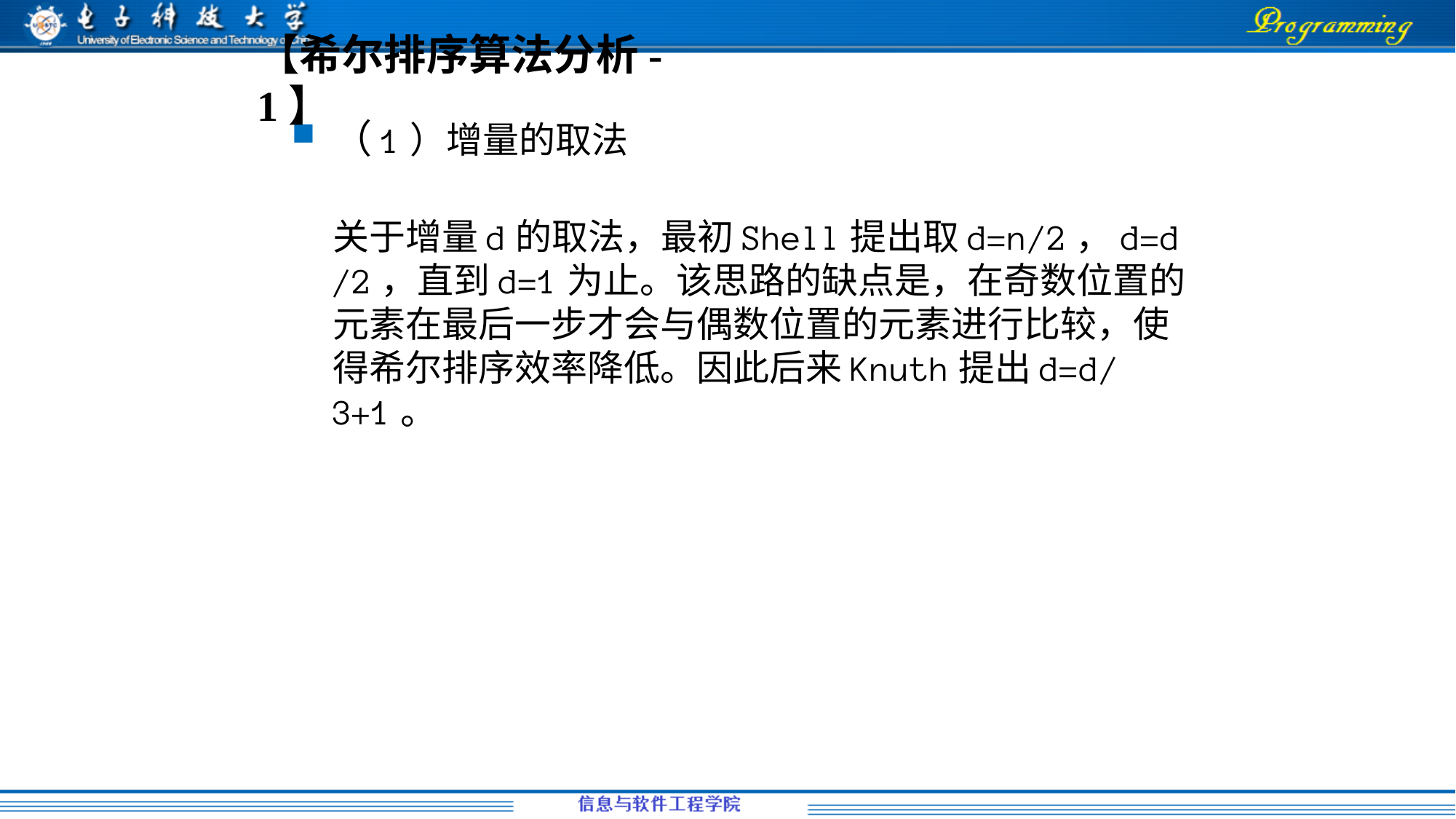

【希尔排序算法分析-1】
（1）增量的取法
      关于增量d的取法，最初Shell提出取d=n/2，d=d/2，直到d=1为止。该思路的缺点是，在奇数位置的元素在最后一步才会与偶数位置的元素进行比较，使得希尔排序效率降低。因此后来Knuth提出d=d/3+1。